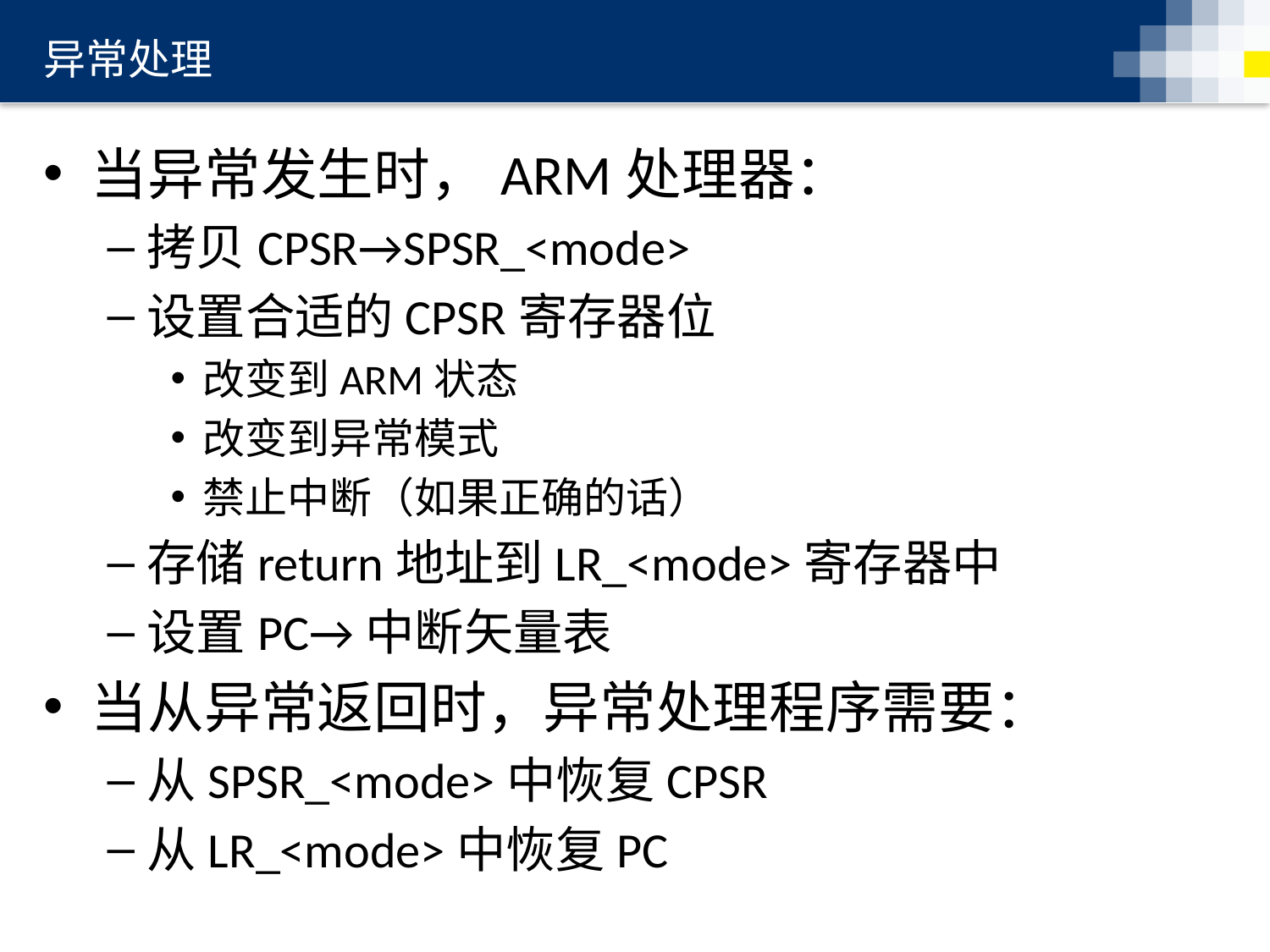

# 异常处理
当异常发生时，ARM处理器：
拷贝CPSR→SPSR_<mode>
设置合适的CPSR寄存器位
改变到ARM状态
改变到异常模式
禁止中断（如果正确的话）
存储return地址到LR_<mode>寄存器中
设置PC→中断矢量表
当从异常返回时，异常处理程序需要：
从SPSR_<mode>中恢复CPSR
从LR_<mode>中恢复PC